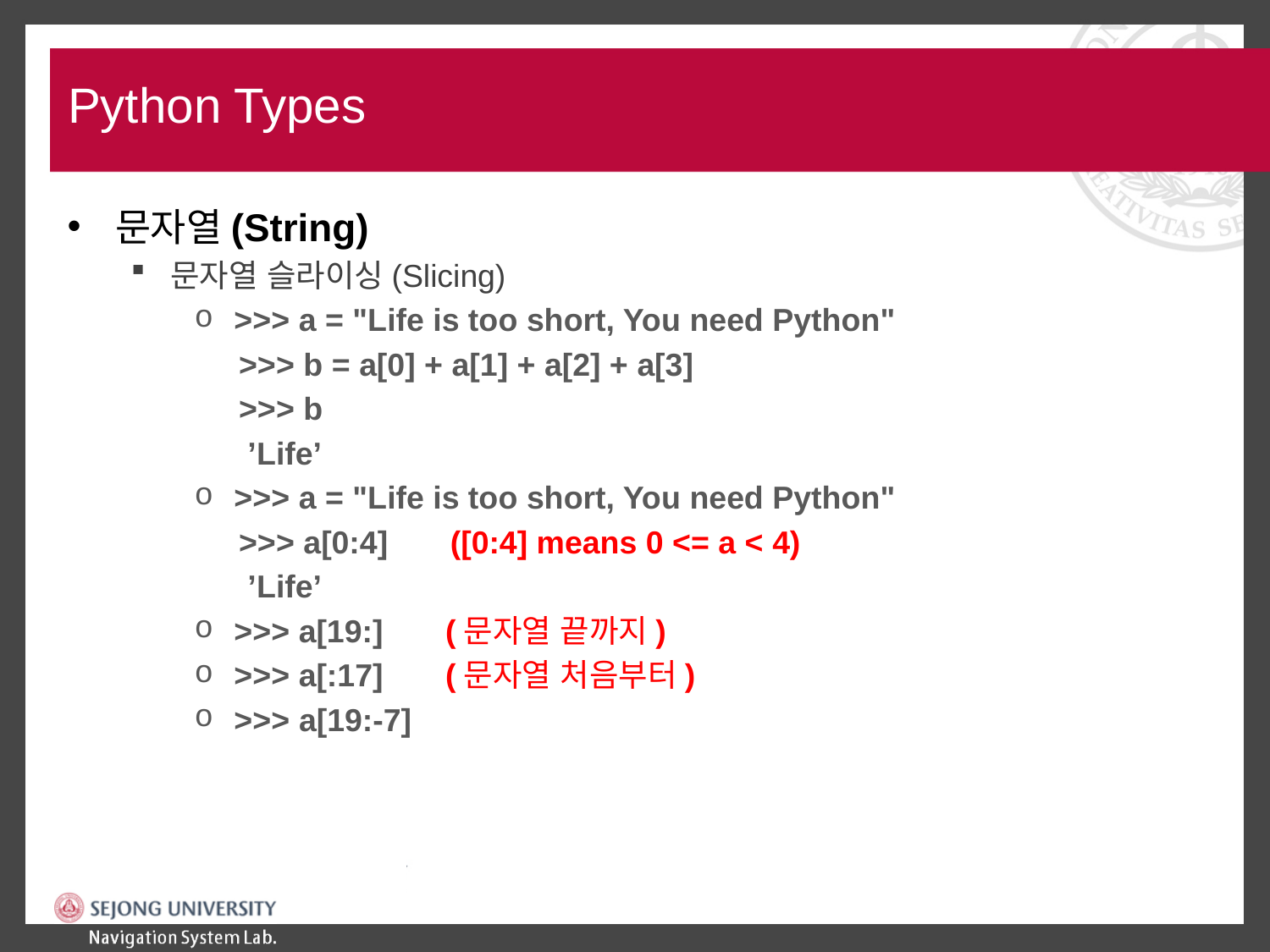

# Python Types
문자열(String)
문자열 슬라이싱(Slicing)
>>> a = "Life is too short, You need Python"
     >>> b = a[0] + a[1] + a[2] + a[3]
     >>> b
      ’Life’
>>> a = "Life is too short, You need Python"
     >>> a[0:4]       ([0:4] means 0 <= a < 4)
      ’Life’
>>> a[19:]       (문자열 끝까지)
>>> a[:17]       (문자열 처음부터)
>>> a[19:-7]